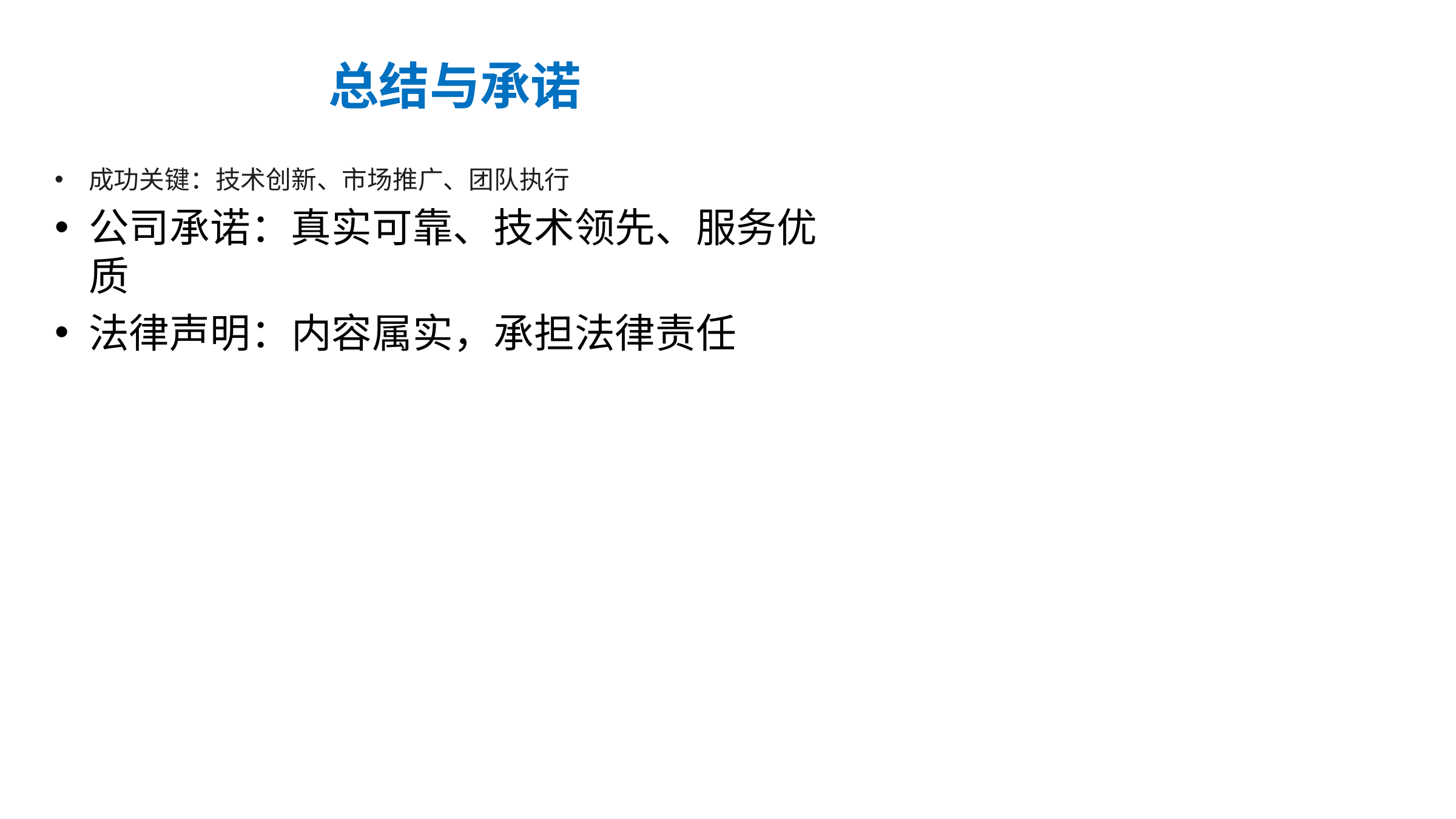

# 总结与承诺
成功关键：技术创新、市场推广、团队执行
公司承诺：真实可靠、技术领先、服务优质
法律声明：内容属实，承担法律责任